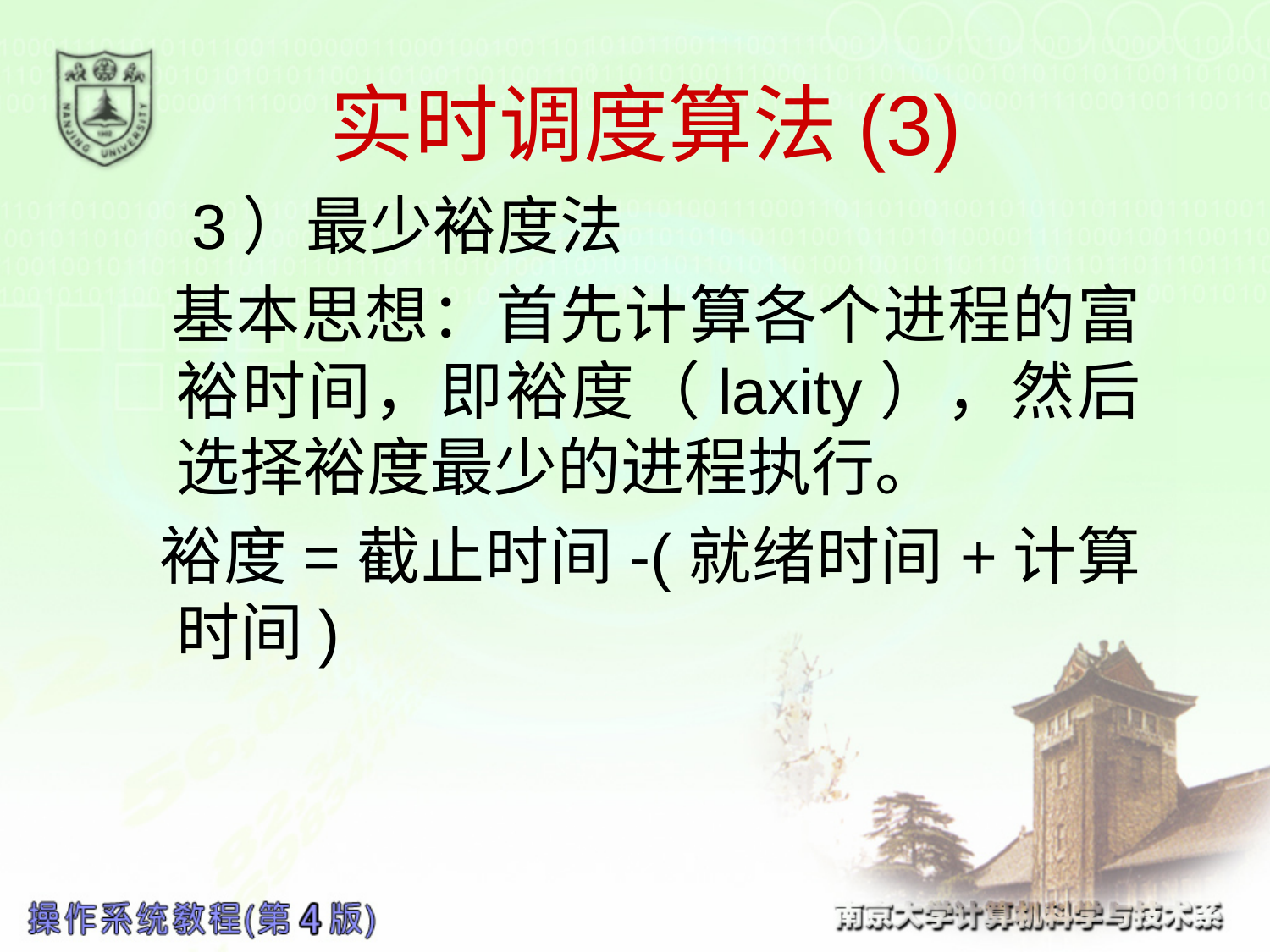

实时调度算法(3)
    3）最少裕度法
  基本思想：首先计算各个进程的富裕时间，即裕度（laxity），然后选择裕度最少的进程执行。
 裕度=截止时间-(就绪时间+计算时间)